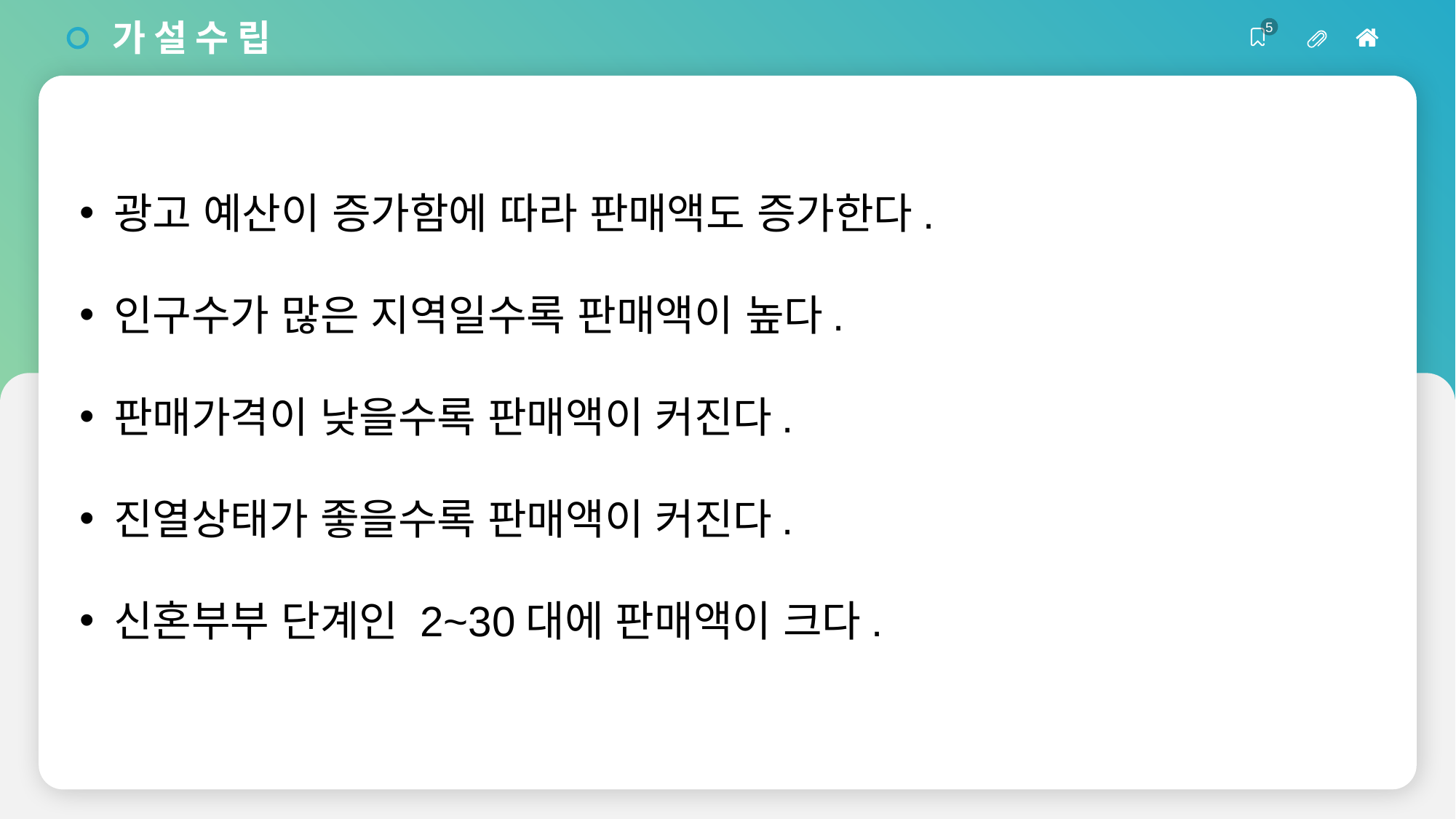

가 설 수 립
5

광고 예산이 증가함에 따라 판매액도 증가한다.

인구수가 많은 지역일수록 판매액이 높다.

판매가격이 낮을수록 판매액이 커진다.

진열상태가 좋을수록 판매액이 커진다.

신혼부부 단계인 2~30대에 판매액이 크다.